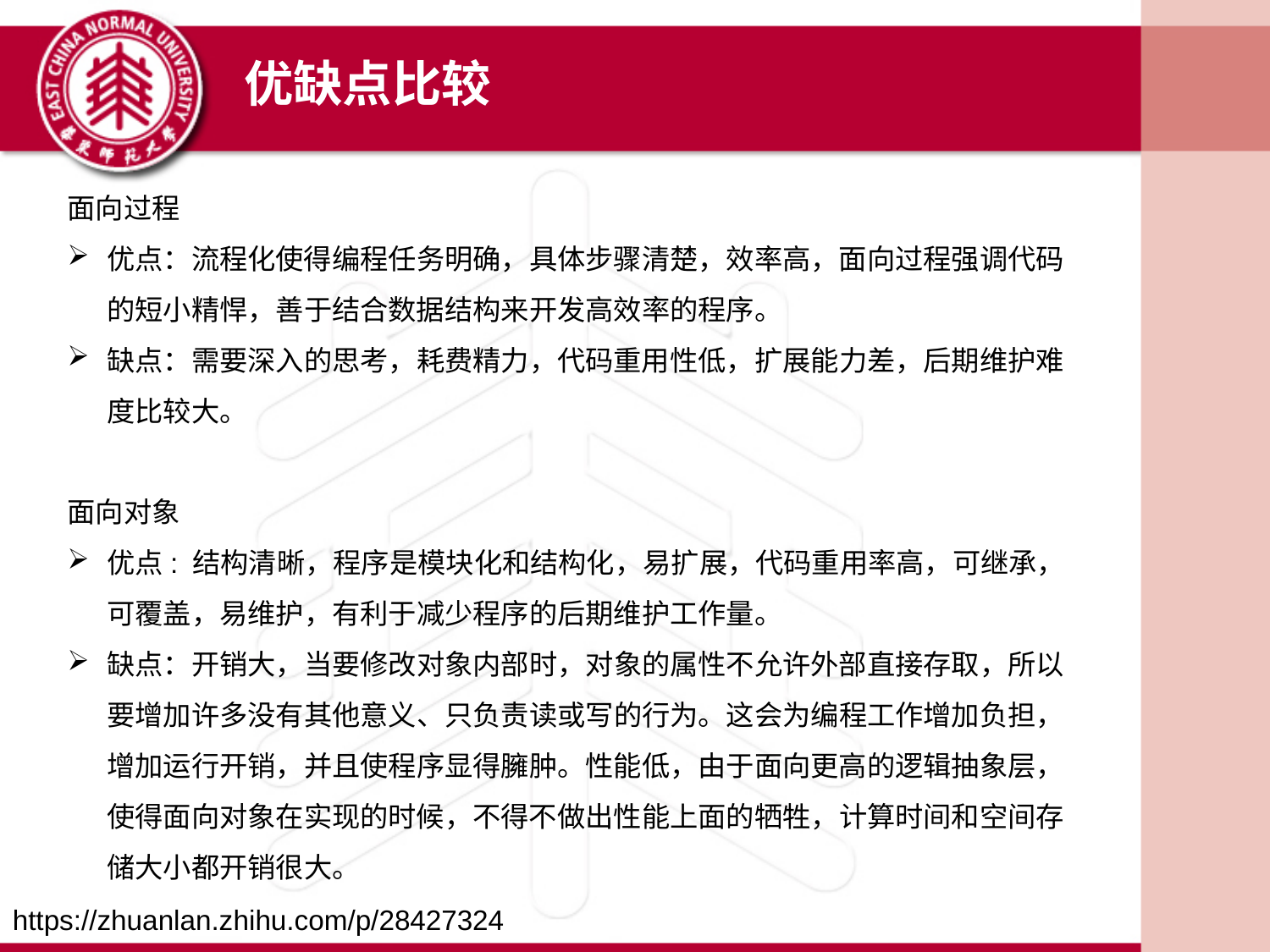

优缺点比较
面向过程
优点：流程化使得编程任务明确，具体步骤清楚，效率高，面向过程强调代码的短小精悍，善于结合数据结构来开发高效率的程序。
缺点：需要深入的思考，耗费精力，代码重用性低，扩展能力差，后期维护难度比较大。

面向对象
优点: 结构清晰，程序是模块化和结构化，易扩展，代码重用率高，可继承，可覆盖，易维护，有利于减少程序的后期维护工作量。
缺点：开销大，当要修改对象内部时，对象的属性不允许外部直接存取，所以要增加许多没有其他意义、只负责读或写的行为。这会为编程工作增加负担，增加运行开销，并且使程序显得臃肿。性能低，由于面向更高的逻辑抽象层，使得面向对象在实现的时候，不得不做出性能上面的牺牲，计算时间和空间存储大小都开销很大。
https://zhuanlan.zhihu.com/p/28427324